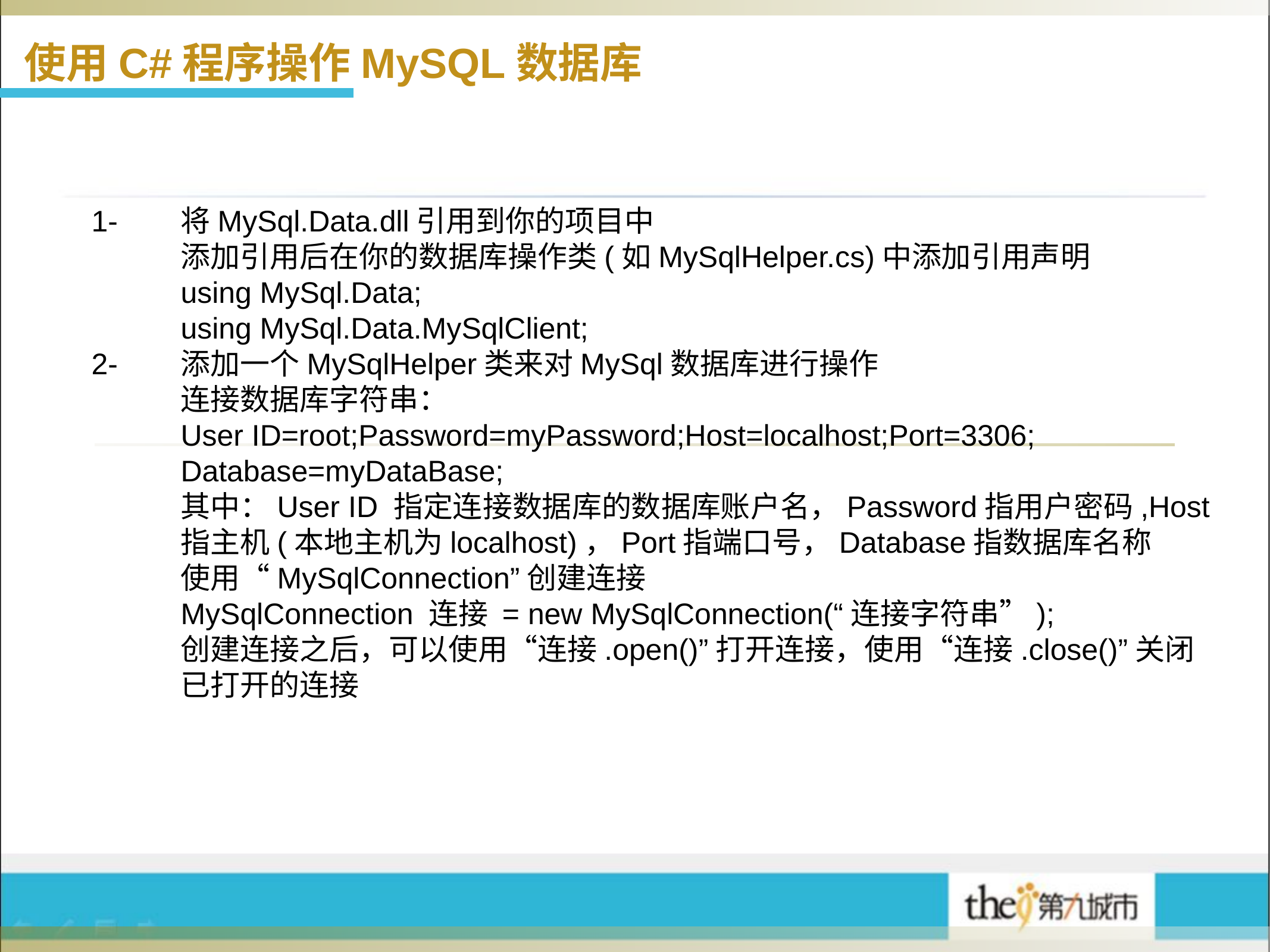

使用C#程序操作MySQL数据库

1- 	将MySql.Data.dll引用到你的项目中
	添加引用后在你的数据库操作类(如MySqlHelper.cs)中添加引用声明
	using MySql.Data;
	using MySql.Data.MySqlClient;
2-	添加一个MySqlHelper类来对MySql数据库进行操作
	连接数据库字符串：
	User ID=root;Password=myPassword;Host=localhost;Port=3306;
	Database=myDataBase;
	其中：User ID 指定连接数据库的数据库账户名，Password指用户密码,Host
	指主机(本地主机为localhost)，Port指端口号，Database指数据库名称
	使用“MySqlConnection”创建连接
	MySqlConnection 连接 = new MySqlConnection(“连接字符串”);
	创建连接之后，可以使用“连接.open()”打开连接，使用“连接.close()”关闭
	已打开的连接
程序员
秘书